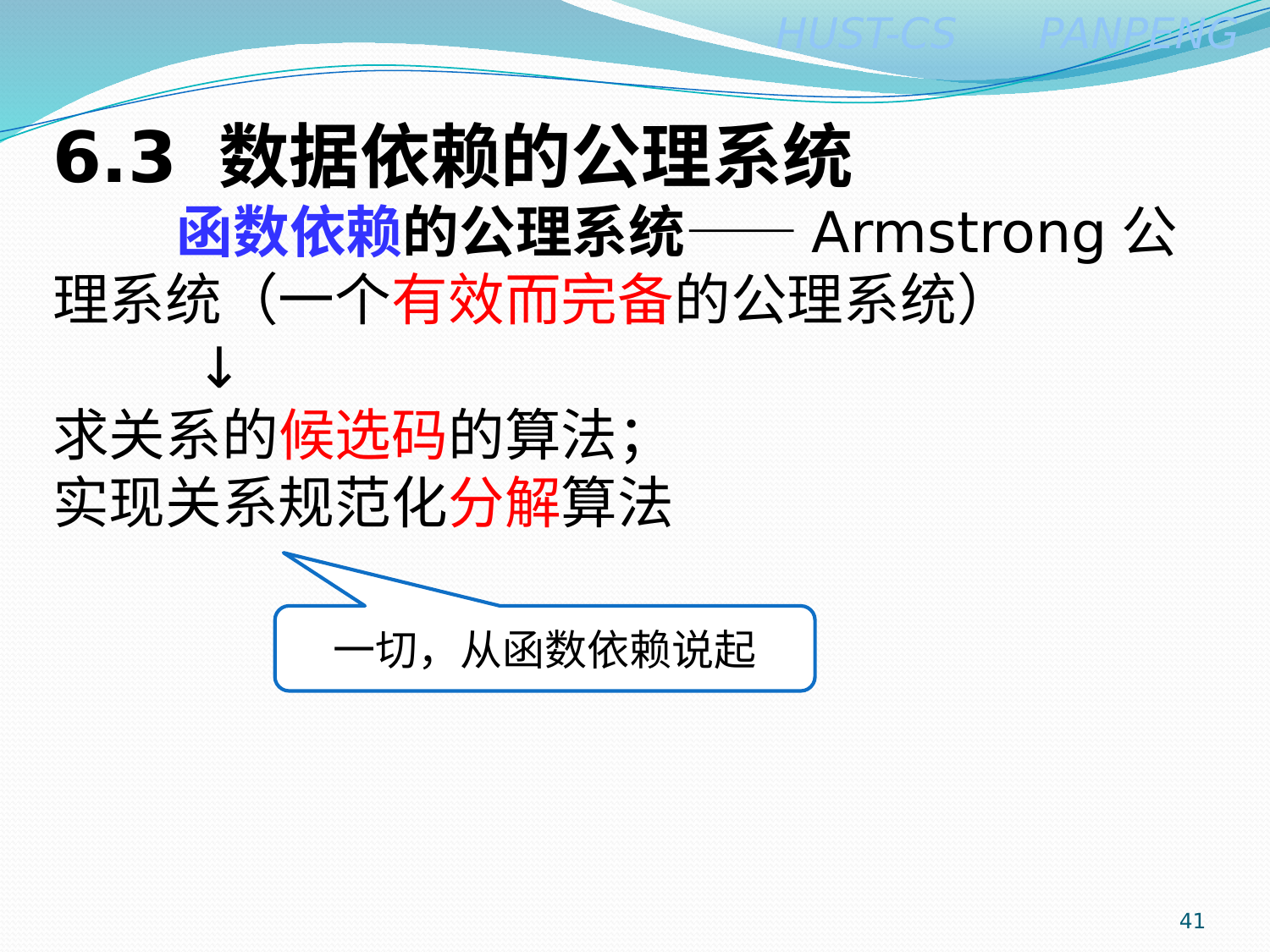

6.3 数据依赖的公理系统
          函数依赖的公理系统——Armstrong公理系统（一个有效而完备的公理系统）
        ↓
求关系的候选码的算法；
实现关系规范化分解算法
一切，从函数依赖说起
41